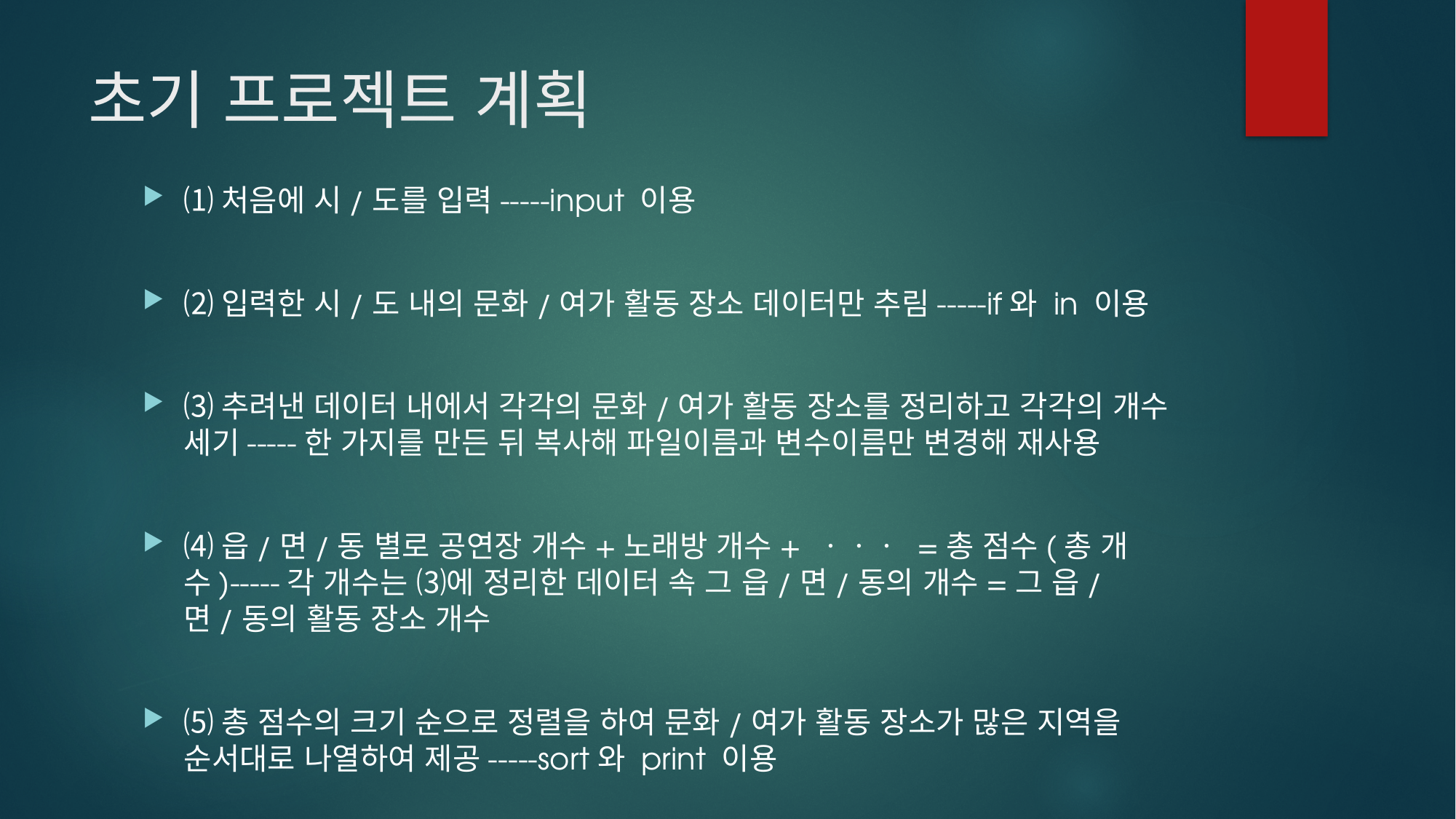

# 초기 프로젝트 계획
⑴처음에 시/도를 입력-----input 이용

⑵입력한 시/도 내의 문화/여가 활동 장소 데이터만 추림-----if와 in 이용

⑶추려낸 데이터 내에서 각각의 문화/여가 활동 장소를 정리하고 각각의 개수 세기-----한 가지를 만든 뒤 복사해 파일이름과 변수이름만 변경해 재사용

⑷읍/면/동 별로 공연장 개수+노래방 개수+ ㆍㆍㆍ =총 점수(총 개수)-----각 개수는 ⑶에 정리한 데이터 속 그 읍/면/동의 개수=그 읍/면/동의 활동 장소 개수

⑸총 점수의 크기 순으로 정렬을 하여 문화/여가 활동 장소가 많은 지역을 순서대로 나열하여 제공-----sort와 print 이용